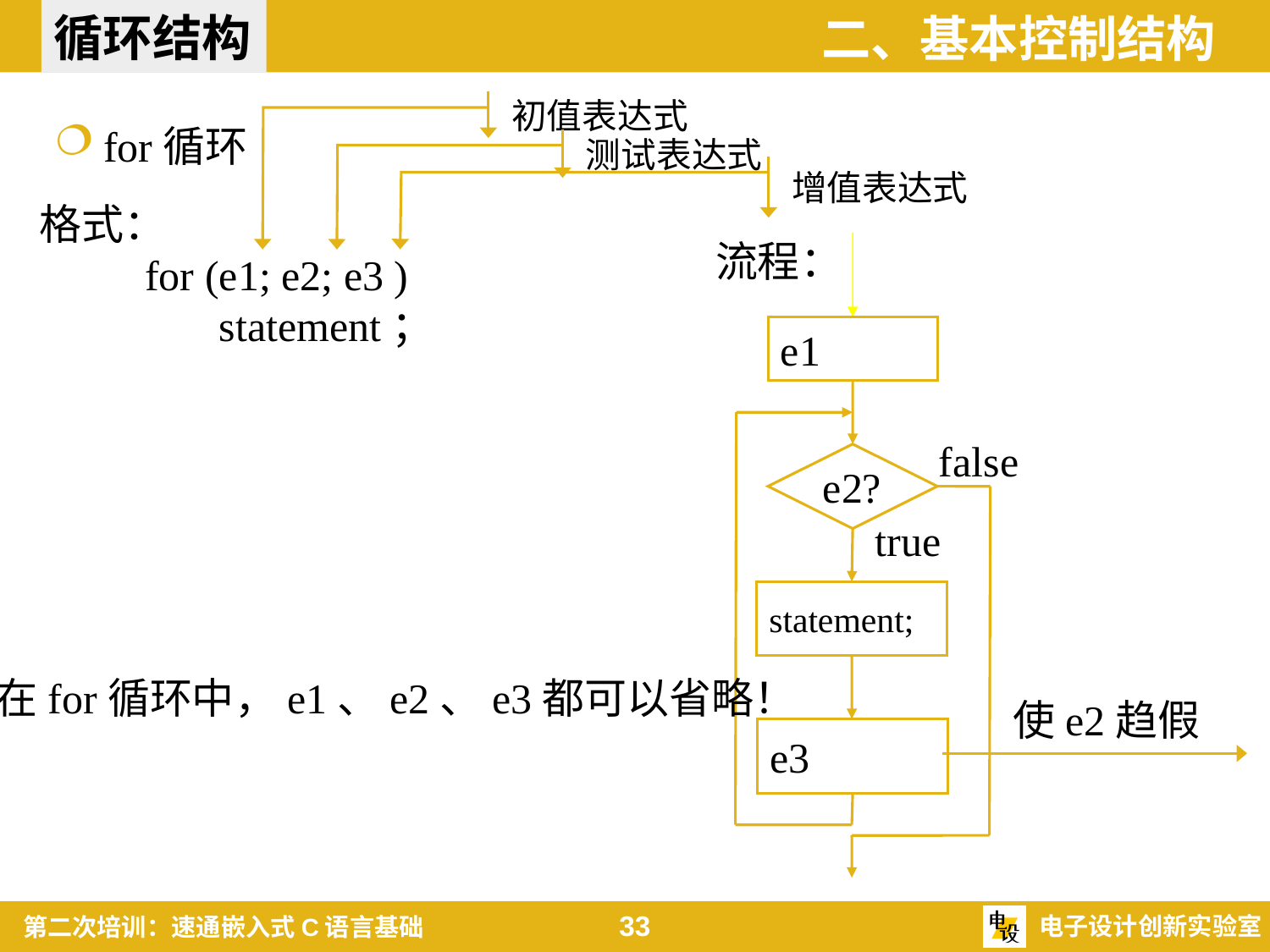

循环结构
二、基本控制结构
初值表达式
for循环
测试表达式
增值表达式
格式：
          for (e1; e2; e3 )
                 statement；
流程：

e1

false
e2?

true

statement;

在for循环中，e1、e2、e3都可以省略！
使e2趋假
e3

33